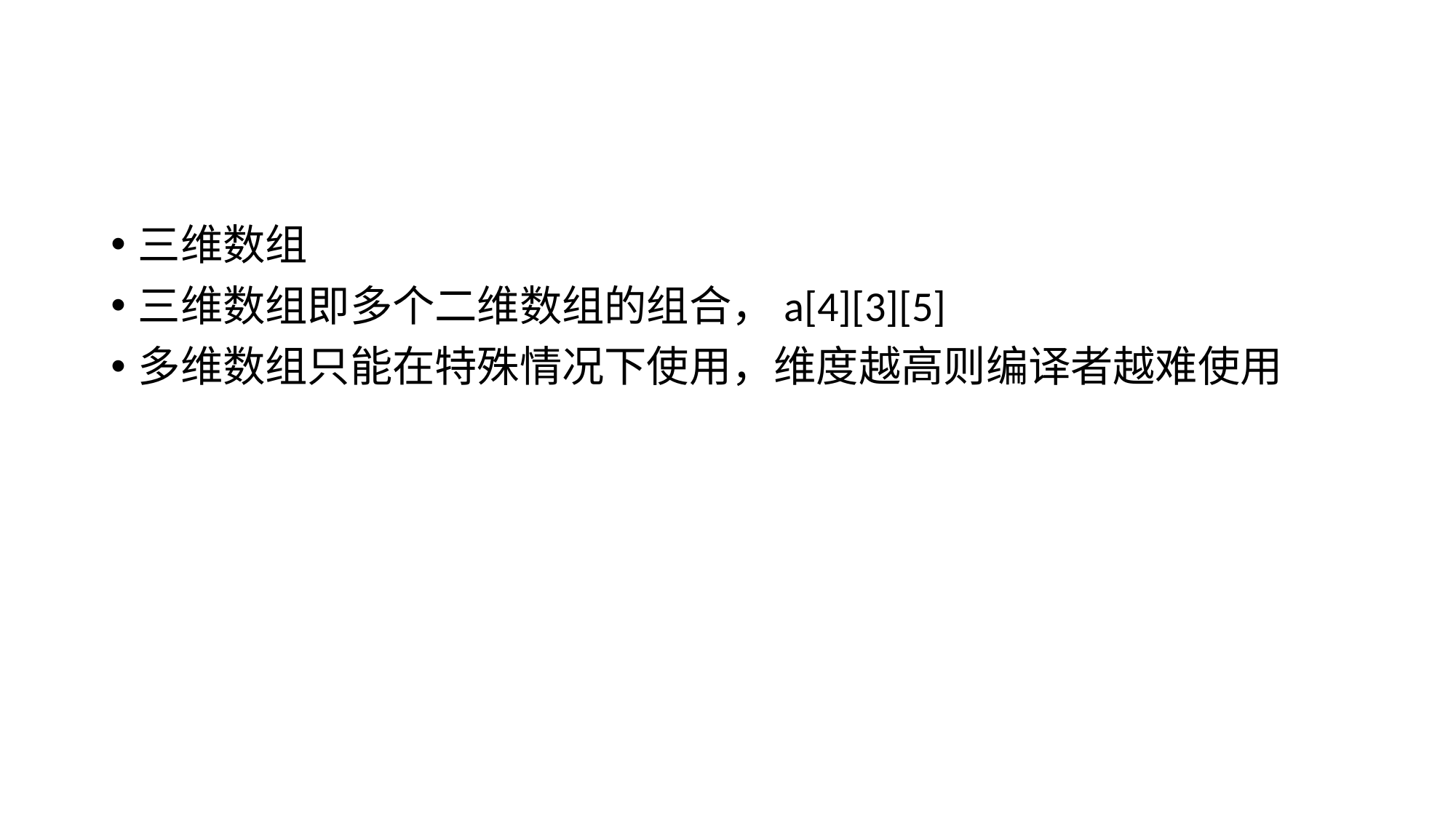

#
三维数组
三维数组即多个二维数组的组合，a[4][3][5]
多维数组只能在特殊情况下使用，维度越高则编译者越难使用